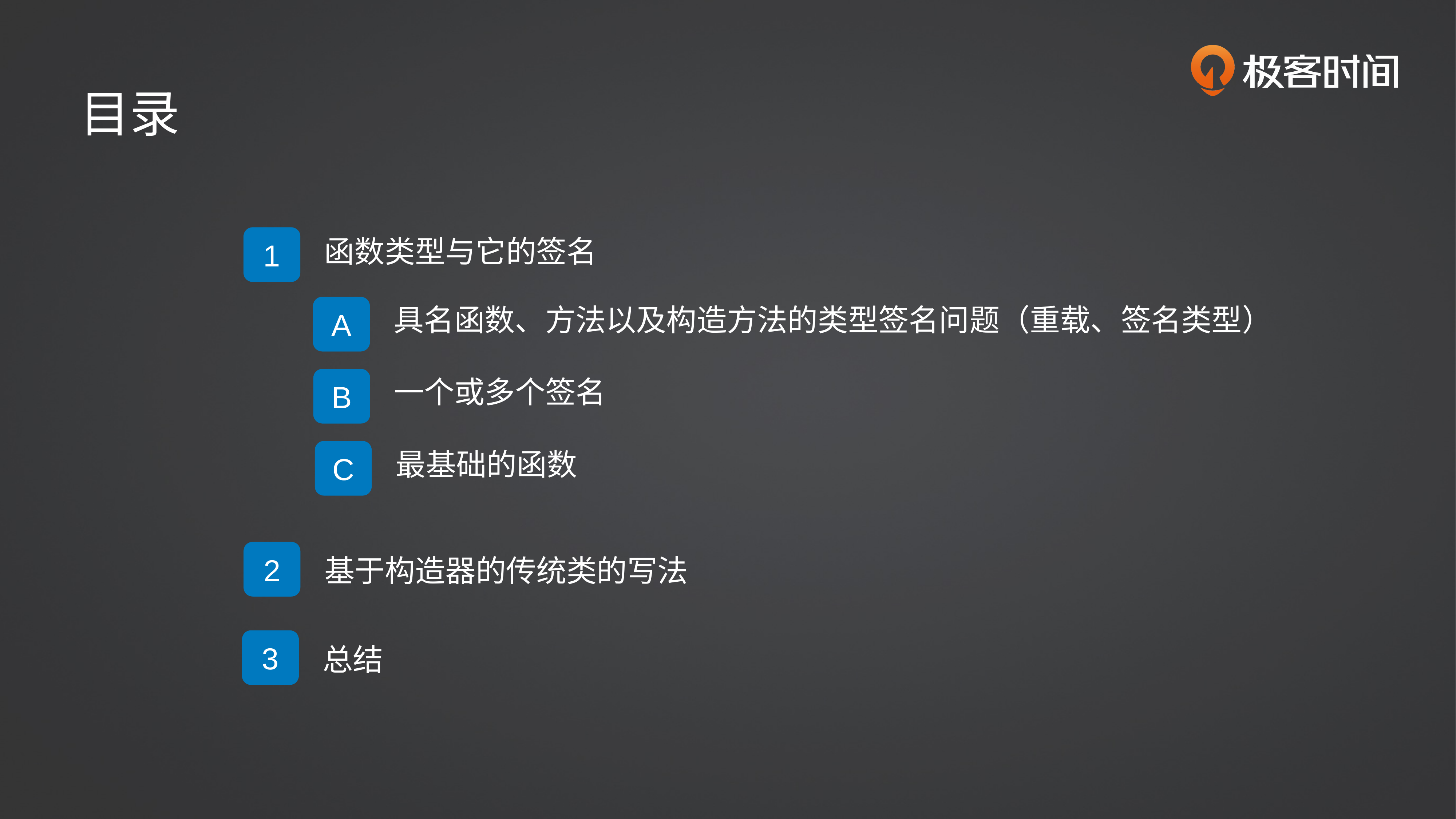

目录

1
函数类型与它的签名

A
具名函数、方法以及构造方法的类型签名问题（重载、签名类型）

B
一个或多个签名

C
最基础的函数

2
基于构造器的传统类的写法

3
总结